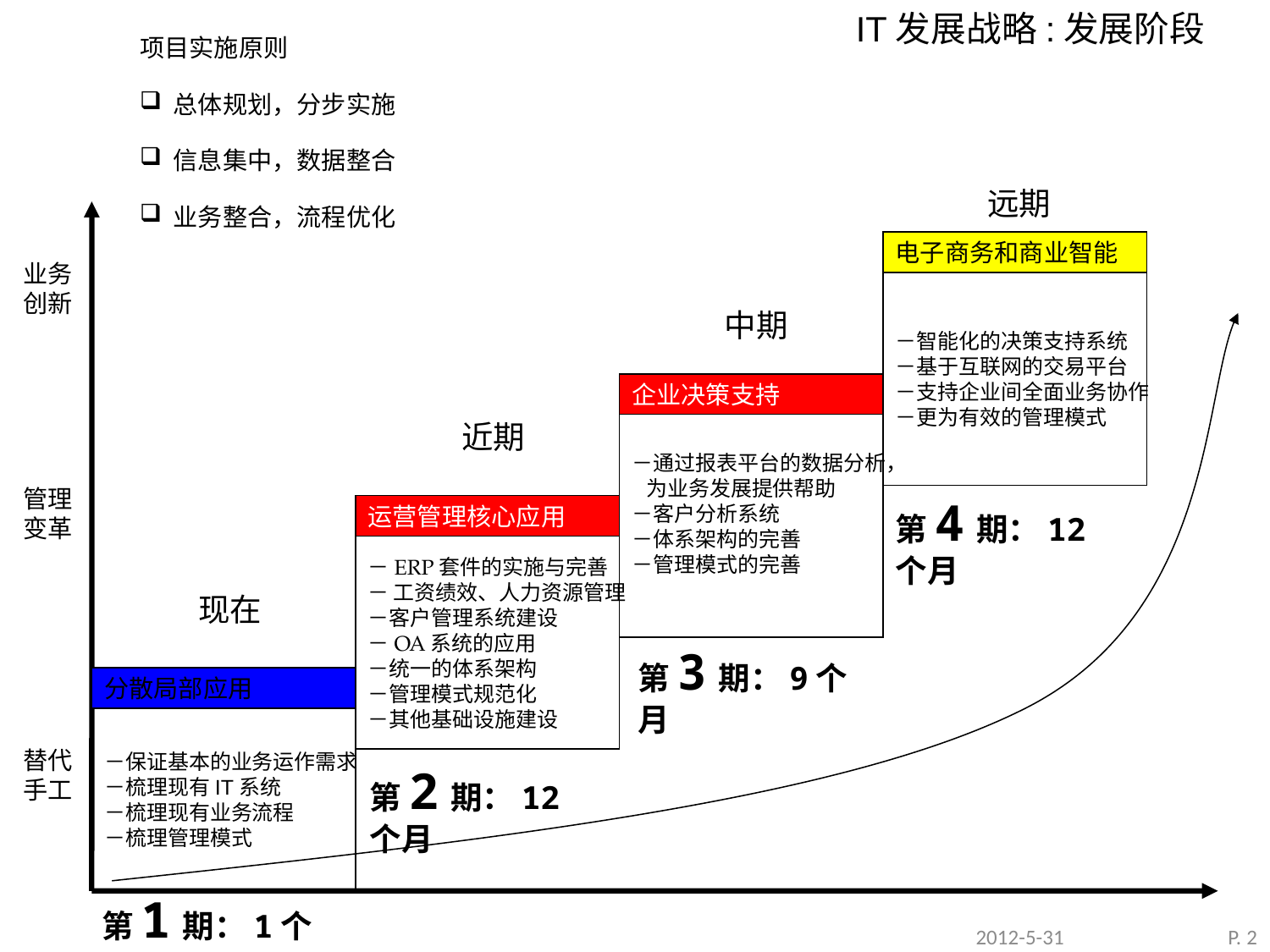

项目实施原则
 总体规划，分步实施
 信息集中，数据整合
 业务整合，流程优化
IT发展战略:发展阶段
远期

电子商务和商业智能
业务创新
－智能化的决策支持系统
－基于互联网的交易平台
－支持企业间全面业务协作
－更为有效的管理模式

企业决策支持
－通过报表平台的数据分析，
  为业务发展提供帮助
－客户分析系统
－体系架构的完善
－管理模式的完善

管理变革
运营管理核心应用
－ERP套件的实施与完善
－ 工资绩效、人力资源管理
－客户管理系统建设
－OA系统的应用
－统一的体系架构
－管理模式规范化
－其他基础设施建设
分散局部应用
－保证基本的业务运作需求
－梳理现有IT系统
－梳理现有业务流程
－梳理管理模式
替代手工

中期
近期
现在
第4期：12个月
第3期：9个月
第2期：12个月
第1期：1个月
2012-5-31
P. 2